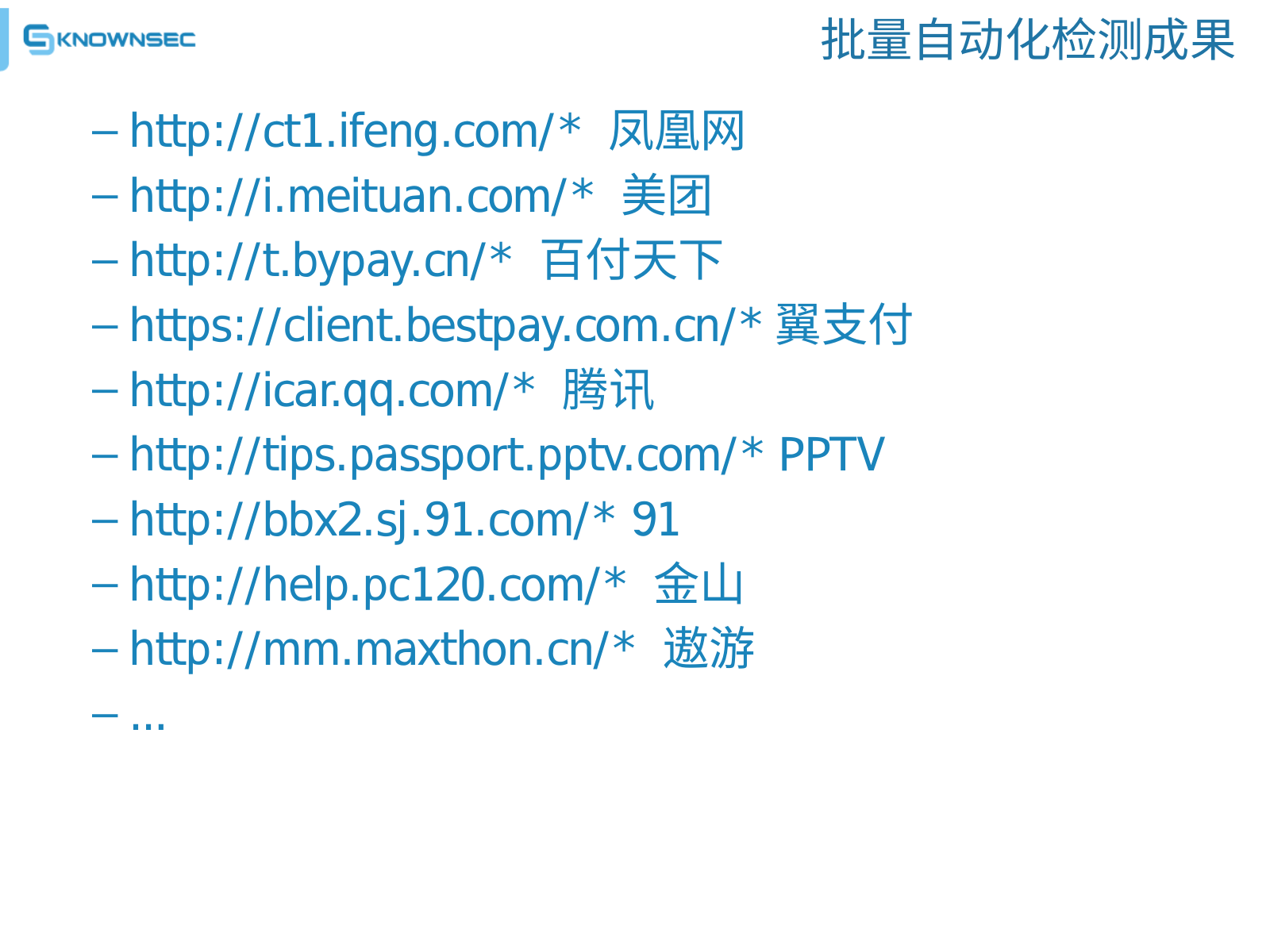

# 批量自动化检测成果
http://ct1.ifeng.com/* 凤凰网
http://i.meituan.com/* 美团
http://t.bypay.cn/* 百付天下
https://client.bestpay.com.cn/*翼支付
http://icar.qq.com/* 腾讯
http://tips.passport.pptv.com/* PPTV
http://bbx2.sj.91.com/* 91
http://help.pc120.com/* 金山
http://mm.maxthon.cn/* 遨游
…